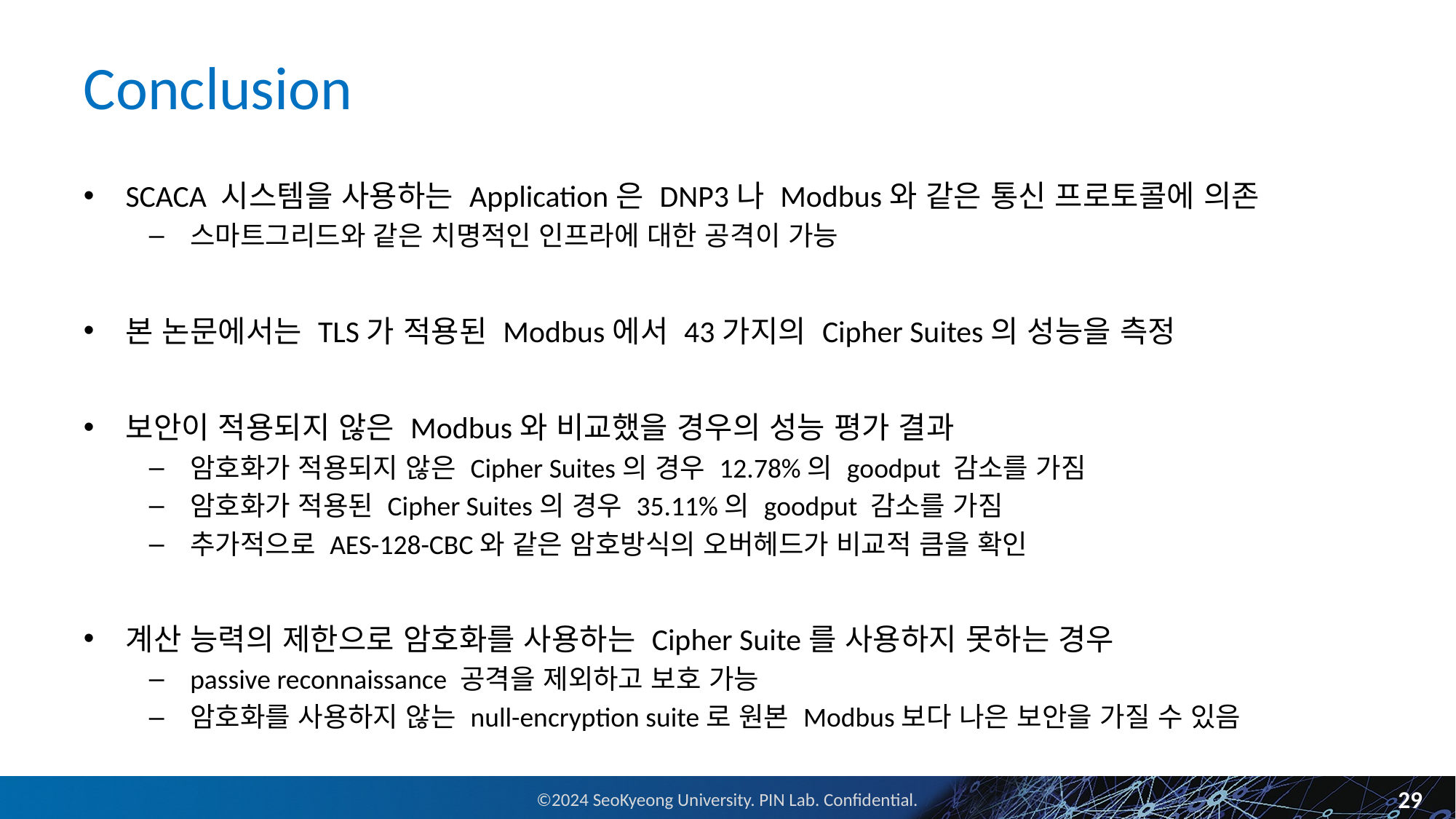

# Conclusion
SCACA 시스템을 사용하는 Application은 DNP3나 Modbus와 같은 통신 프로토콜에 의존
스마트그리드와 같은 치명적인 인프라에 대한 공격이 가능

본 논문에서는 TLS가 적용된 Modbus에서 43가지의 Cipher Suites의 성능을 측정

보안이 적용되지 않은 Modbus와 비교했을 경우의 성능 평가 결과
암호화가 적용되지 않은 Cipher Suites의 경우 12.78%의 goodput 감소를 가짐
암호화가 적용된 Cipher Suites의 경우 35.11%의 goodput 감소를 가짐
추가적으로 AES-128-CBC와 같은 암호방식의 오버헤드가 비교적 큼을 확인

계산 능력의 제한으로 암호화를 사용하는 Cipher Suite를 사용하지 못하는 경우
passive reconnaissance 공격을 제외하고 보호 가능
암호화를 사용하지 않는 null-encryption suite로 원본 Modbus보다 나은 보안을 가질 수 있음

29